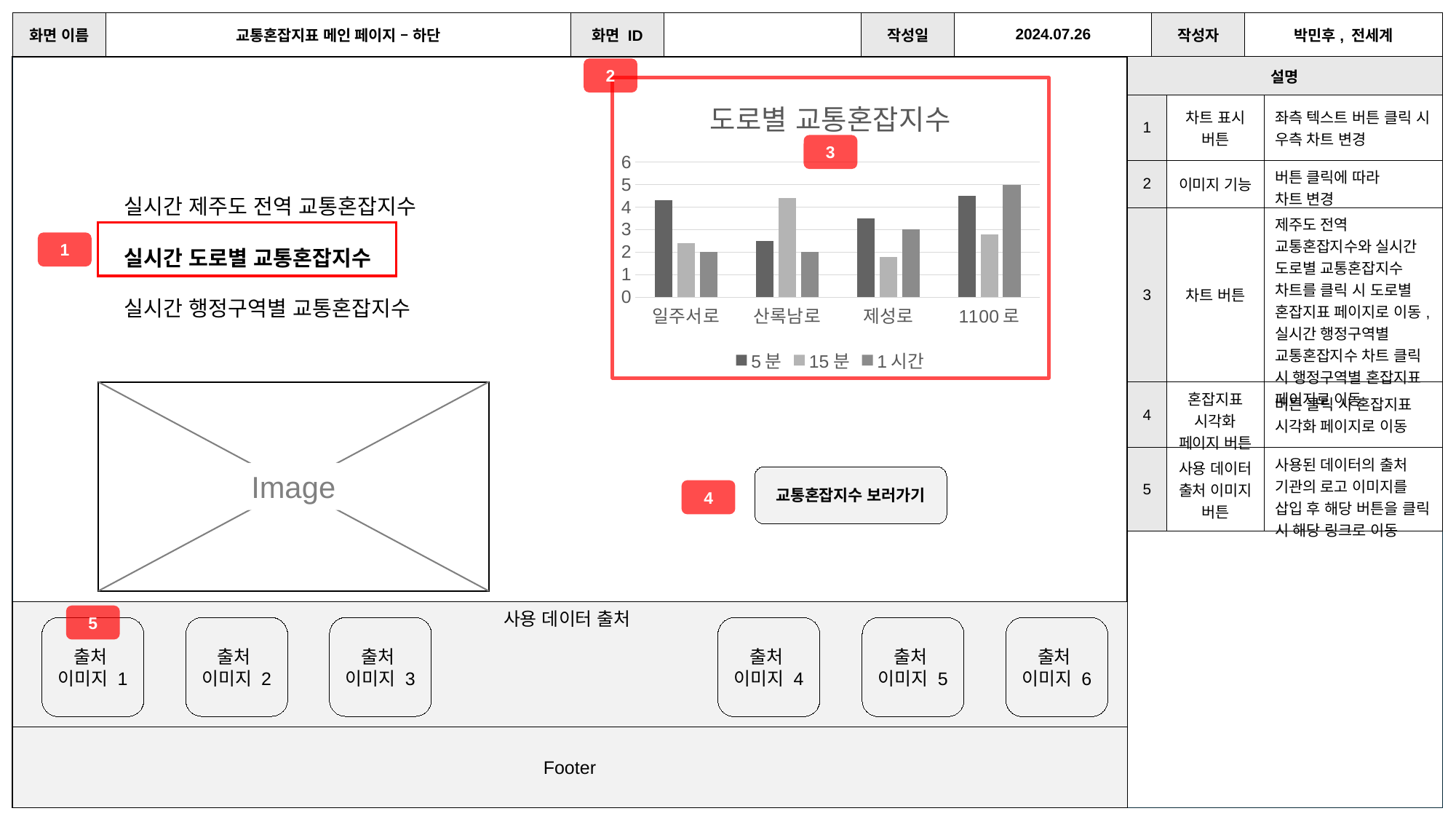

| 화면 이름 | 교통혼잡지표 메인 페이지 – 하단 | 화면 ID |  | 작성일 | 2024.07.26 | 작성자 | 박민후, 전세계 |
| --- | --- | --- | --- | --- | --- | --- | --- |

| 설명 |  |  |
| --- | --- | --- |
| 1 | 차트 표시 버튼 | 좌측 텍스트 버튼 클릭 시 우측 차트 변경 |
| 2 | 이미지 기능 | 버튼 클릭에 따라 차트 변경 |
| 3 | 차트 버튼 | 제주도 전역 교통혼잡지수와 실시간 도로별 교통혼잡지수 차트를 클릭 시 도로별 혼잡지표 페이지로 이동, 실시간 행정구역별 교통혼잡지수 차트 클릭 시 행정구역별 혼잡지표 페이지로 이동 |
| 4 | 혼잡지표 시각화 페이지 버튼 | 버튼 클릭 시 혼잡지표 시각화 페이지로 이동 |
| 5 | 사용 데이터 출처 이미지 버튼 | 사용된 데이터의 출처 기관의 로고 이미지를 삽입 후 해당 버튼을 클릭 시 해당 링크로 이동 |

2

### Chart: 도로별 교통혼잡지수

| Category | 5분 | 15분 | 1시간 |
|---|---|---|---|
| 일주서로 | 4.3 | 2.4 | 2.0 |
| 산록남로 | 2.5 | 4.4 | 2.0 |
| 제성로 | 3.5 | 1.8 | 3.0 |
| 1100로 | 4.5 | 2.8 | 5.0 |
3
실시간 제주도 전역 교통혼잡지수
실시간 도로별 교통혼잡지수
실시간 행정구역별 교통혼잡지수

1

Image
교통혼잡지수 보러가기
4
사용 데이터 출처

5
출처
이미지 3
출처
이미지 2
출처
이미지 1
출처
이미지 4
출처
이미지 6
출처
이미지 5
Footer